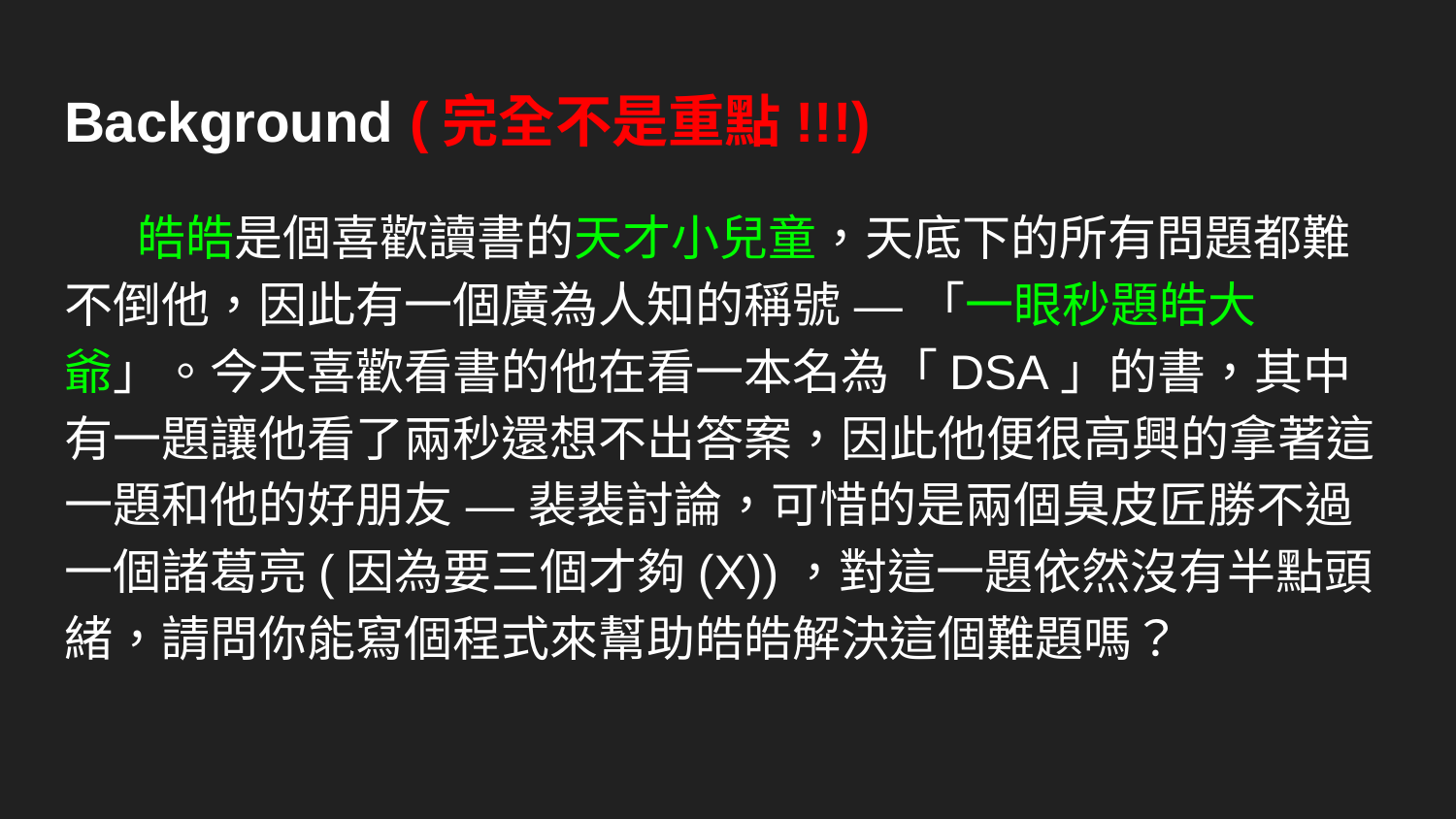

# Background (完全不是重點!!!)
皓皓是個喜歡讀書的天才小兒童，天底下的所有問題都難不倒他，因此有一個廣為人知的稱號 — 「一眼秒題皓大爺」。今天喜歡看書的他在看一本名為「DSA」的書，其中有一題讓他看了兩秒還想不出答案，因此他便很高興的拿著這一題和他的好朋友 — 裴裴討論，可惜的是兩個臭皮匠勝不過一個諸葛亮(因為要三個才夠(X))，對這一題依然沒有半點頭緒，請問你能寫個程式來幫助皓皓解決這個難題嗎？